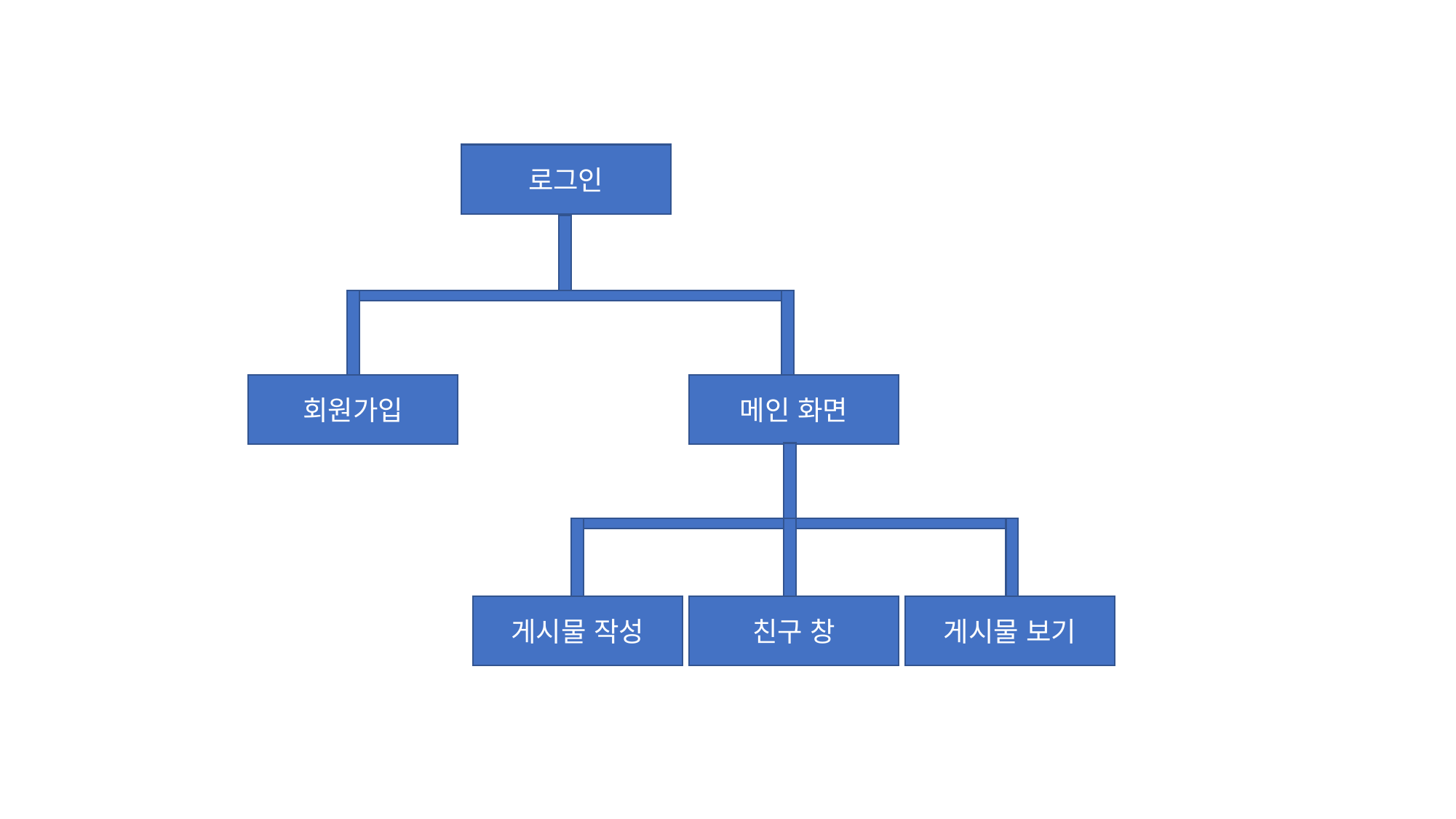

로그인

회원가입
메인 화면

게시물 작성
친구 창
게시물 보기